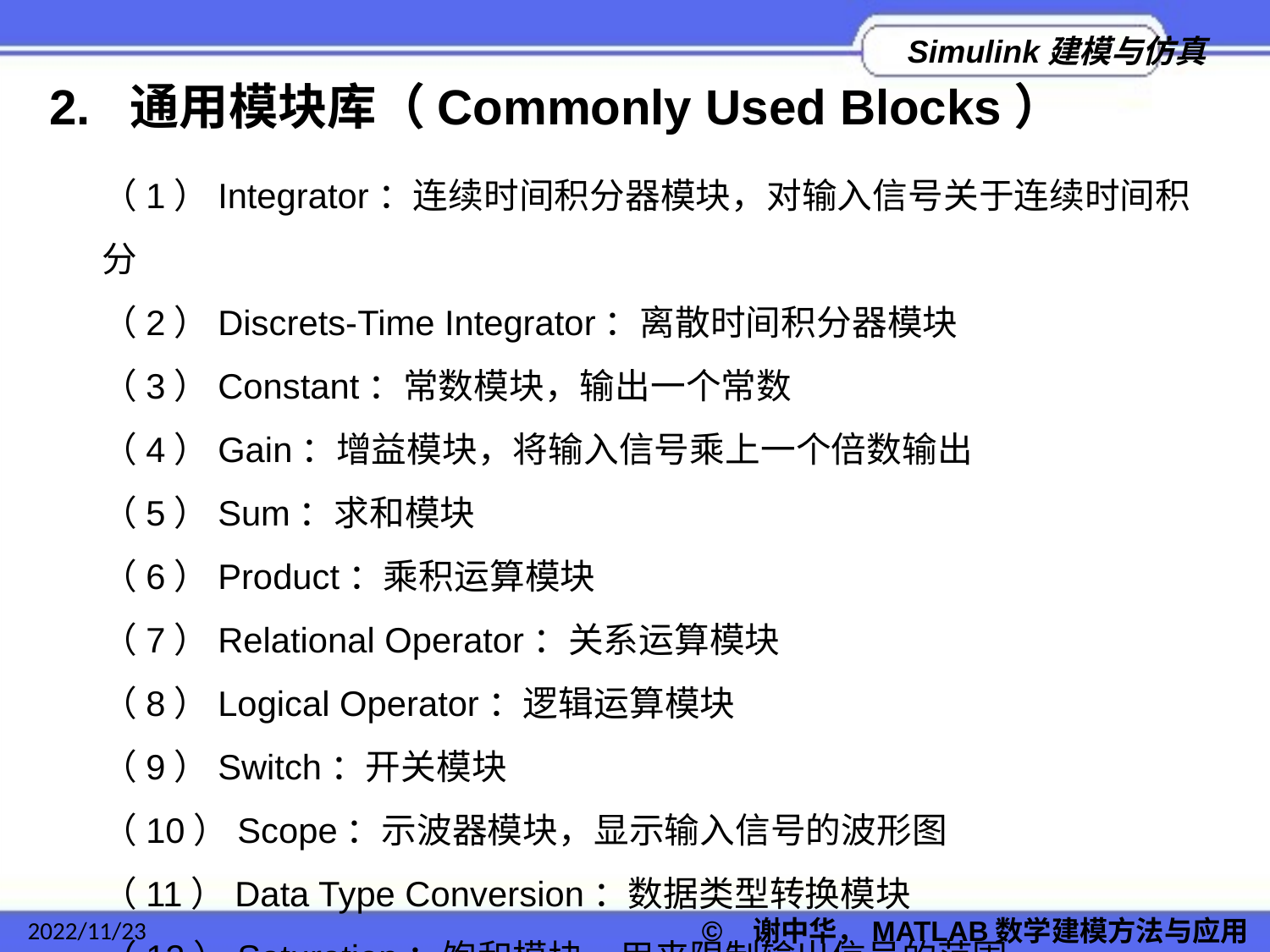

2.  通用模块库（Commonly Used Blocks）
（1）Integrator：连续时间积分器模块，对输入信号关于连续时间积分
（2）Discrets-Time Integrator：离散时间积分器模块
（3）Constant：常数模块，输出一个常数
（4）Gain：增益模块，将输入信号乘上一个倍数输出
（5）Sum：求和模块
（6）Product：乘积运算模块
（7）Relational Operator：关系运算模块
（8）Logical Operator：逻辑运算模块
（9）Switch：开关模块
（10）Scope：示波器模块，显示输入信号的波形图
（11）Data Type Conversion：数据类型转换模块
（12）Saturation：饱和模块，用来限制输出信号的范围
2022/11/23
©   谢中华，MATLAB数学建模方法与应用